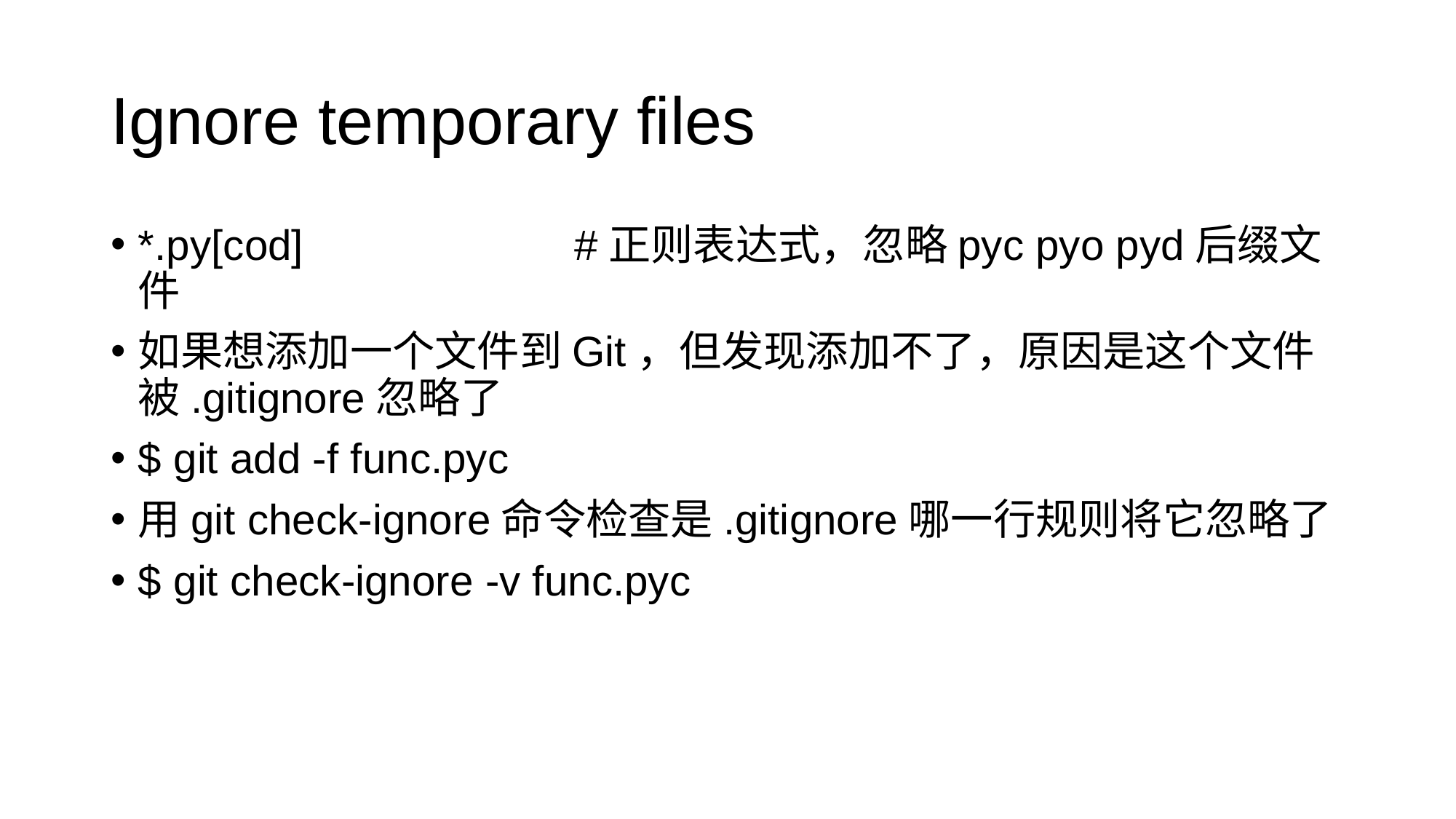

# Ignore temporary files
*.py[cod]			#正则表达式，忽略pyc pyo pyd后缀文件
如果想添加一个文件到Git，但发现添加不了，原因是这个文件被.gitignore忽略了
$ git add -f func.pyc
用git check-ignore命令检查是.gitignore哪一行规则将它忽略了
$ git check-ignore -v func.pyc